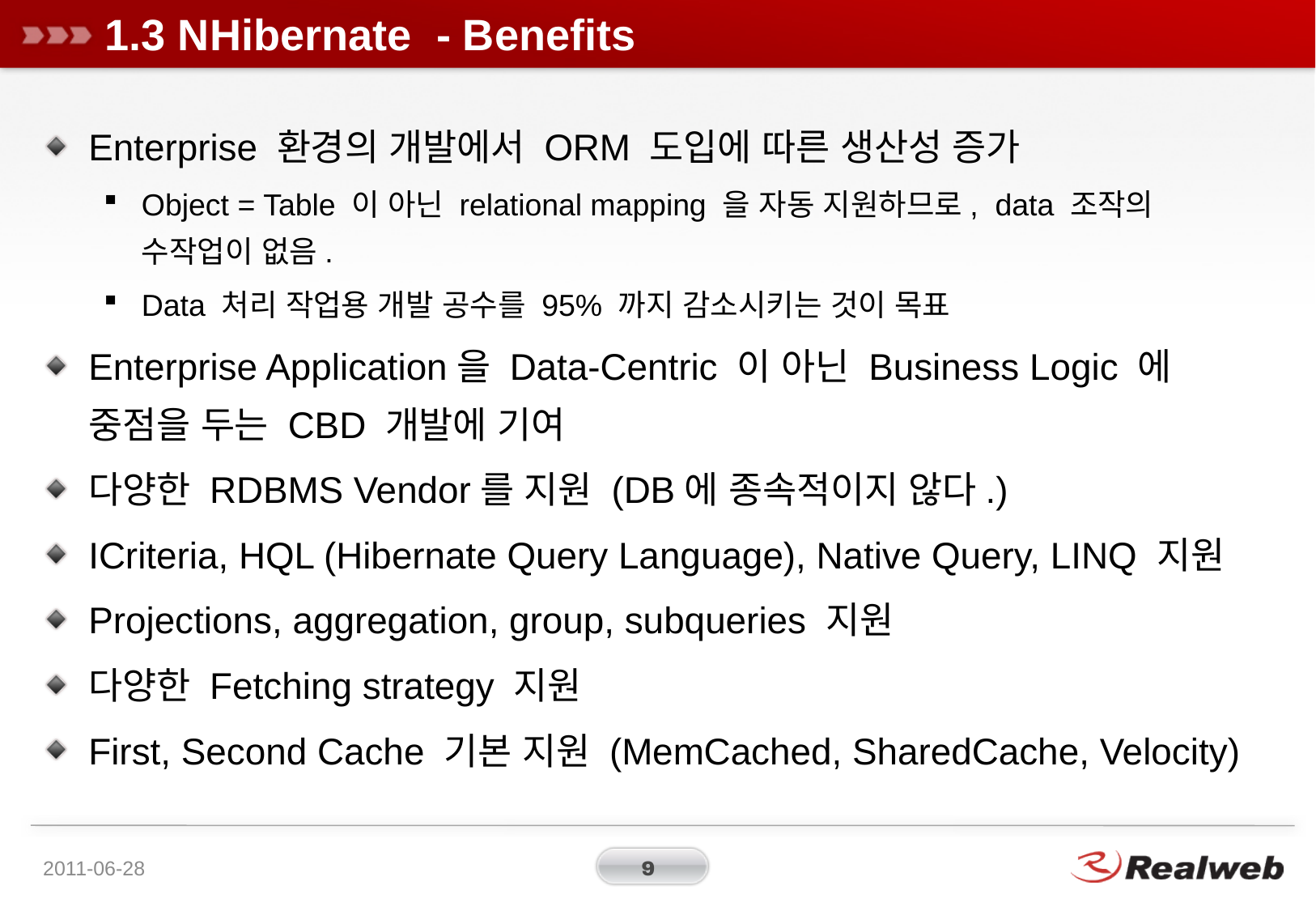

# 1.3 NHibernate  - Benefits
Enterprise 환경의 개발에서 ORM 도입에 따른 생산성 증가
Object = Table 이 아닌 relational mapping 을 자동 지원하므로,  data 조작의 수작업이 없음.
Data 처리 작업용 개발 공수를 95% 까지 감소시키는 것이 목표
Enterprise Application을 Data-Centric 이 아닌 Business Logic 에 중점을 두는 CBD 개발에 기여
다양한 RDBMS Vendor를 지원 (DB에 종속적이지 않다.)
ICriteria, HQL (Hibernate Query Language), Native Query, LINQ 지원
Projections, aggregation, group, subqueries 지원
다양한 Fetching strategy 지원
First, Second Cache 기본 지원 (MemCached, SharedCache, Velocity)

2011-06-28
9